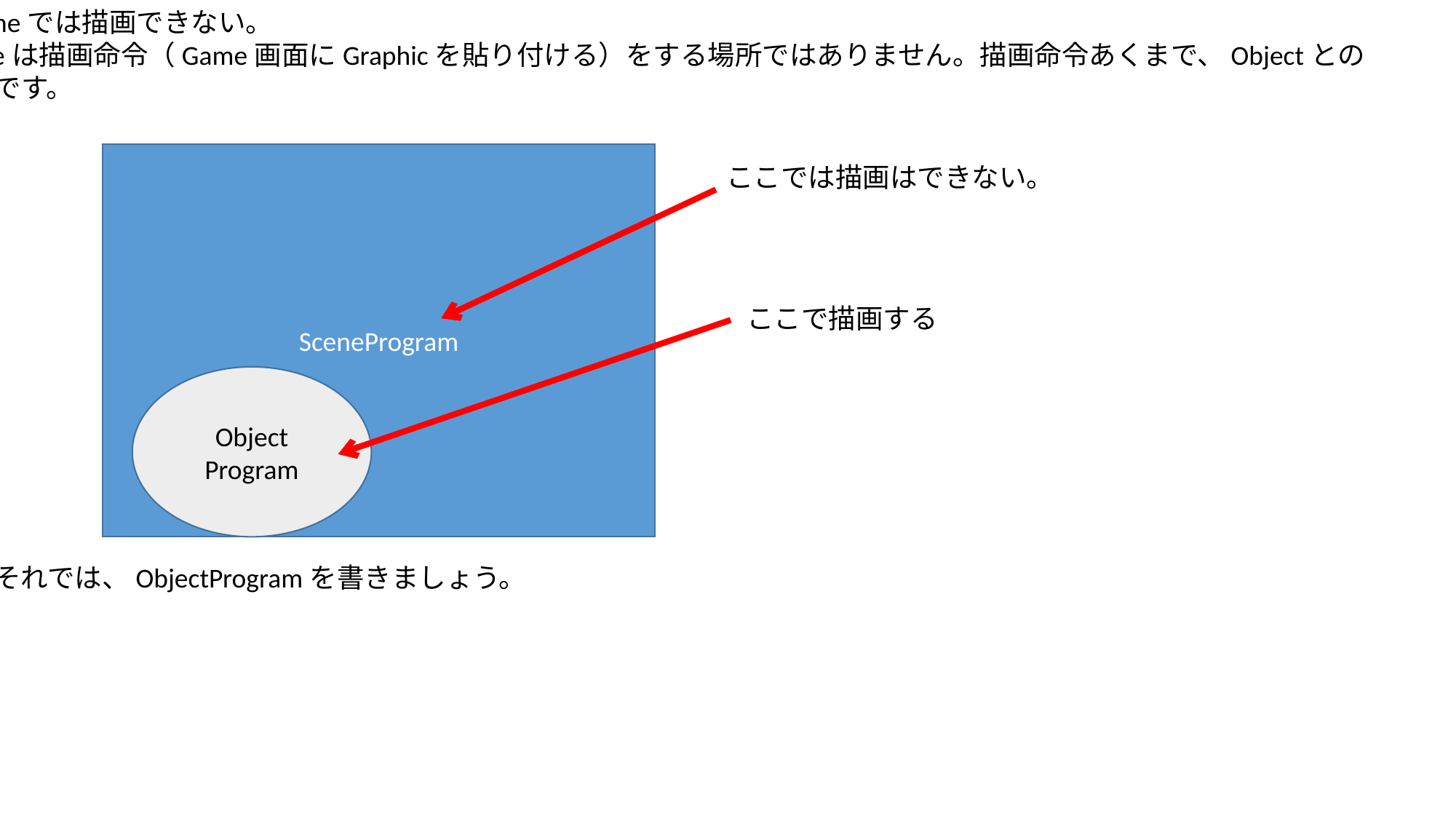

・Sceneでは描画できない。
Sceneは描画命令（Game画面にGraphicを貼り付ける）をする場所ではありません。描画命令あくまで、Objectとの
仕事です。
SceneProgram
ここでは描画はできない。
ここで描画する
Object
Program
それでは、ObjectProgramを書きましょう。